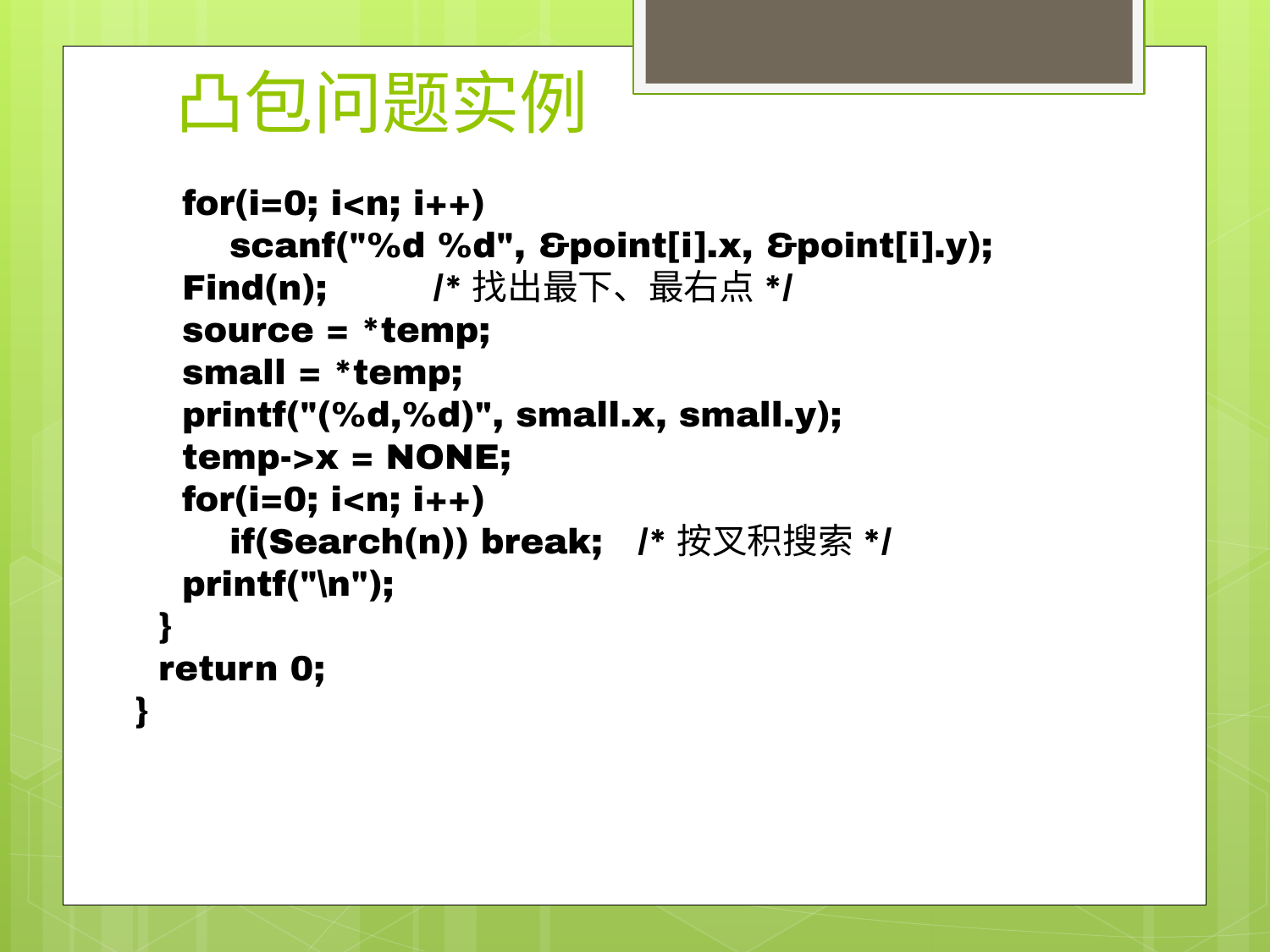

# 凸包问题实例
    for(i=0; i<n; i++)
        scanf("%d %d", &point[i].x, &point[i].y);
    Find(n);         /*找出最下、最右点*/
    source = *temp;
    small = *temp;
    printf("(%d,%d)", small.x, small.y);
    temp->x = NONE;
    for(i=0; i<n; i++)
        if(Search(n)) break;   /*按叉积搜索*/
    printf("\n");
  }
  return 0;
}